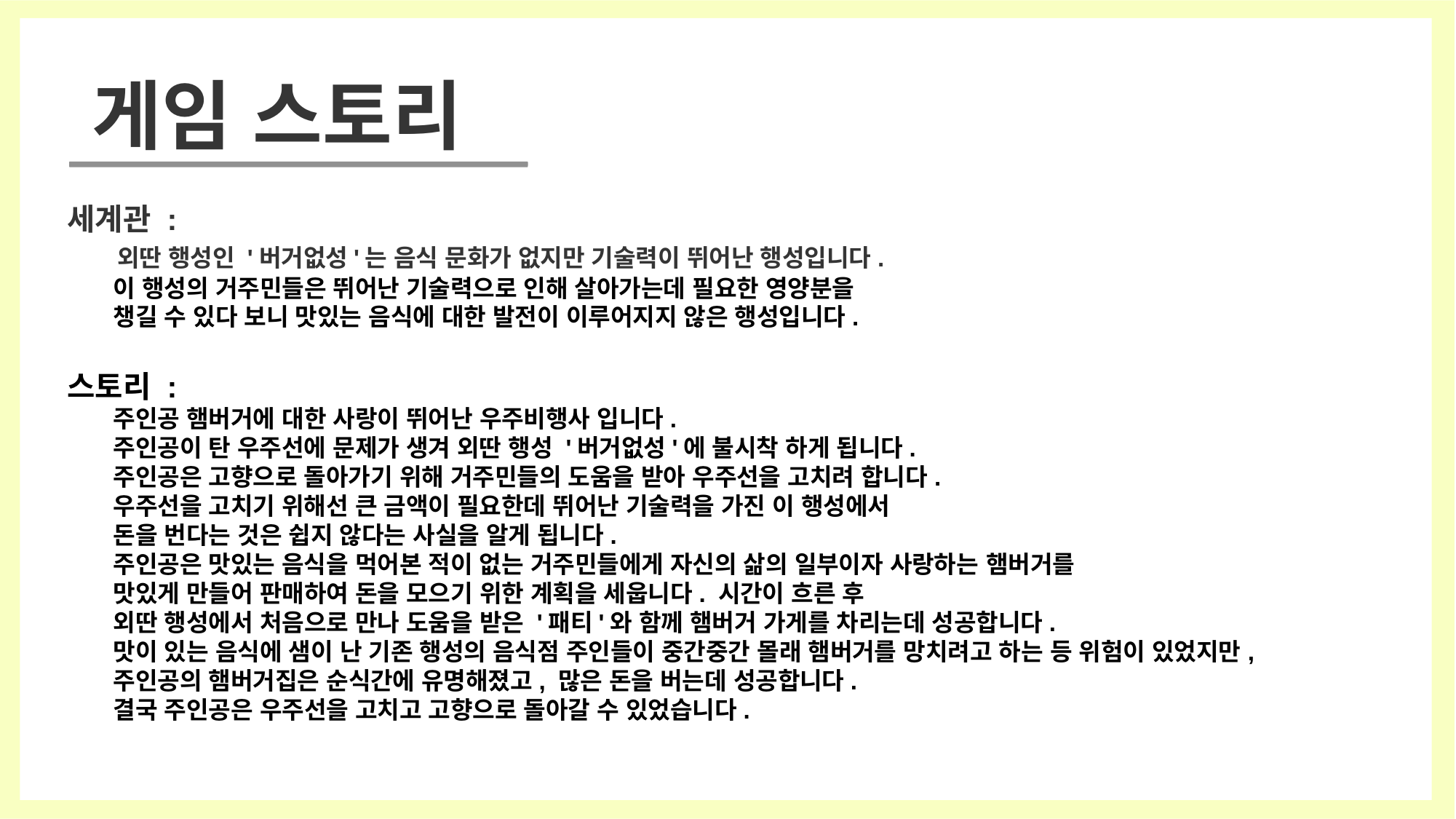

게임 스토리

세계관 :
     외딴 행성인 '버거없성'는 음식 문화가 없지만 기술력이 뛰어난 행성입니다.
      이 행성의 거주민들은 뛰어난 기술력으로 인해 살아가는데 필요한 영양분을
      챙길 수 있다 보니 맛있는 음식에 대한 발전이 이루어지지 않은 행성입니다.

스토리 :
      주인공 햄버거에 대한 사랑이 뛰어난 우주비행사 입니다.
      주인공이 탄 우주선에 문제가 생겨 외딴 행성 '버거없성'에 불시착 하게 됩니다.
      주인공은 고향으로 돌아가기 위해 거주민들의 도움을 받아 우주선을 고치려 합니다.
      우주선을 고치기 위해선 큰 금액이 필요한데 뛰어난 기술력을 가진 이 행성에서
      돈을 번다는 것은 쉽지 않다는 사실을 알게 됩니다.
      주인공은 맛있는 음식을 먹어본 적이 없는 거주민들에게 자신의 삶의 일부이자 사랑하는 햄버거를
      맛있게 만들어 판매하여 돈을 모으기 위한 계획을 세웁니다. 시간이 흐른 후
      외딴 행성에서 처음으로 만나 도움을 받은 '패티'와 함께 햄버거 가게를 차리는데 성공합니다.
      맛이 있는 음식에 샘이 난 기존 행성의 음식점 주인들이 중간중간 몰래 햄버거를 망치려고 하는 등 위험이 있었지만,
      주인공의 햄버거집은 순식간에 유명해졌고, 많은 돈을 버는데 성공합니다.
      결국 주인공은 우주선을 고치고 고향으로 돌아갈 수 있었습니다.